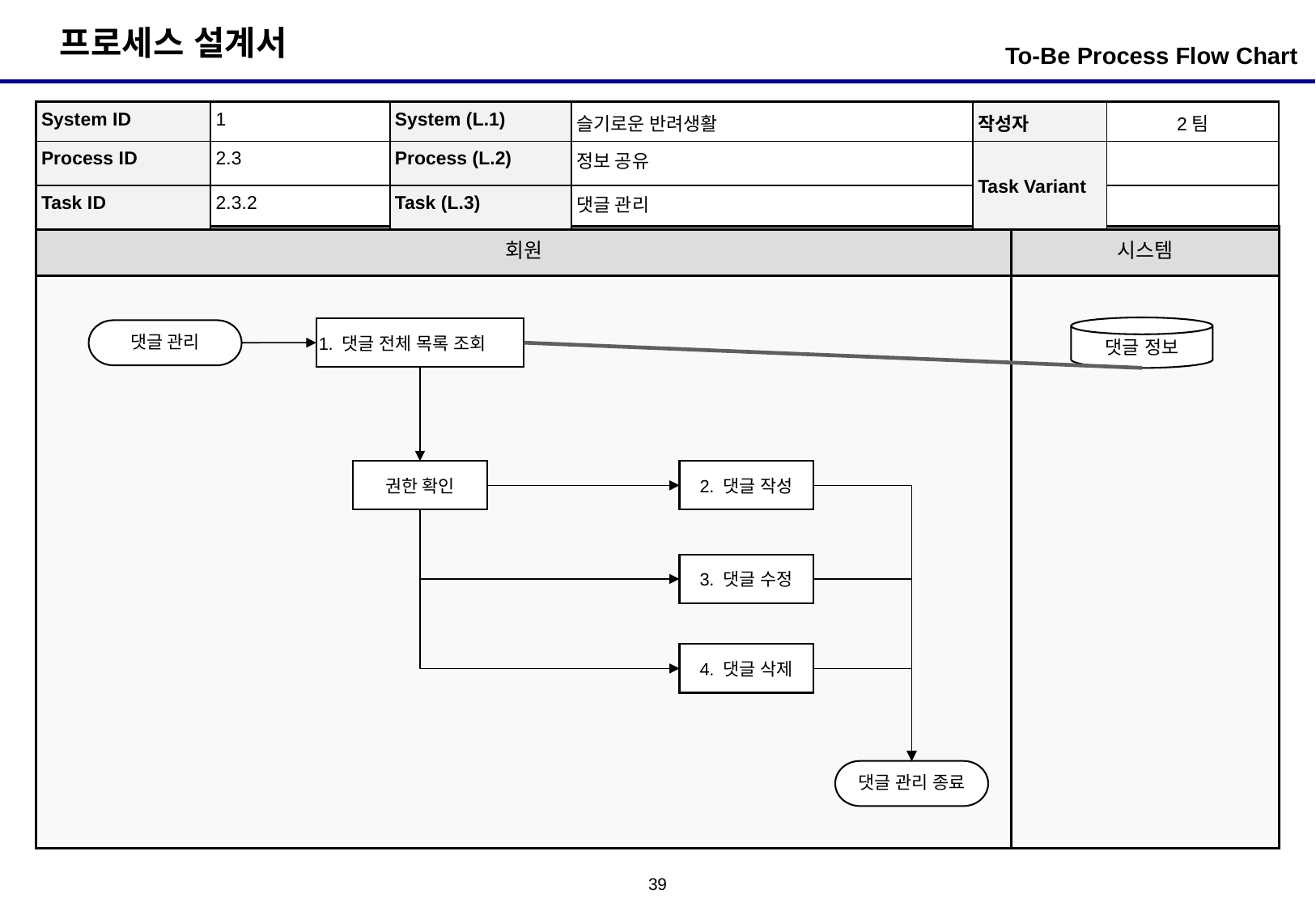

To-Be Process Flow Chart
| System ID | 1 | System (L.1) | 슬기로운 반려생활 | 작성자 | 2팀 |
| --- | --- | --- | --- | --- | --- |
| Process ID | 2.3 | Process (L.2) | 정보 공유 | Task Variant |  |
| Task ID | 2.3.2 | Task (L.3) | 댓글 관리 |  |  |
| 회원 | 시스템 |
| --- | --- |
|  |  |
댓글 정보
1. 댓글 전체 목록 조회
댓글 관리
권한 확인
2. 댓글 작성
3. 댓글 수정

4. 댓글 삭제
댓글 관리 종료